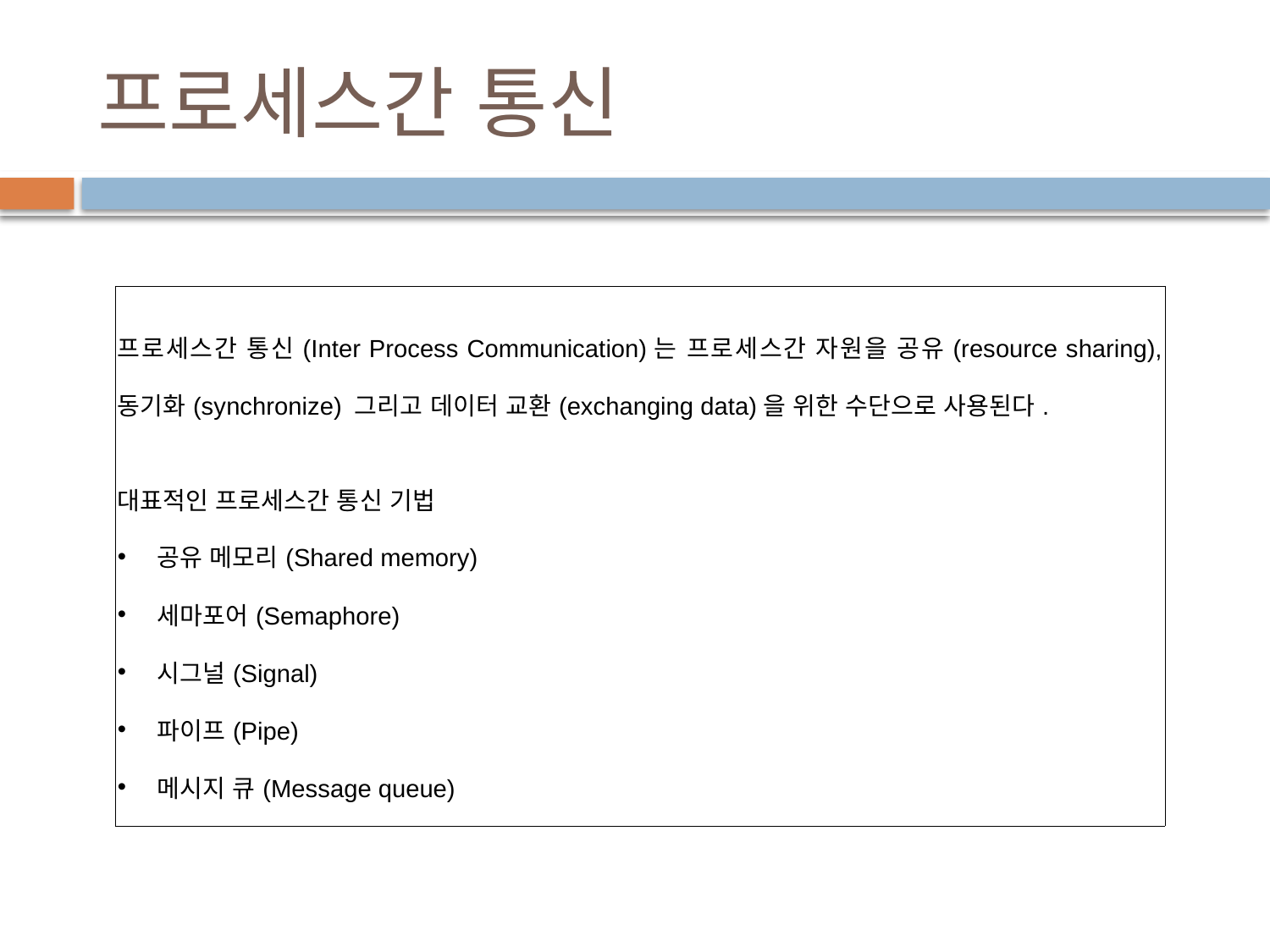

# 프로세스간 통신
| 프로세스간 통신(Inter Process Communication)는 프로세스간 자원을 공유(resource sharing), 동기화(synchronize) 그리고 데이터 교환(exchanging data)을 위한 수단으로 사용된다. 대표적인 프로세스간 통신 기법 공유 메모리(Shared memory) 세마포어(Semaphore) 시그널(Signal) 파이프(Pipe) 메시지 큐(Message queue) |
| --- |